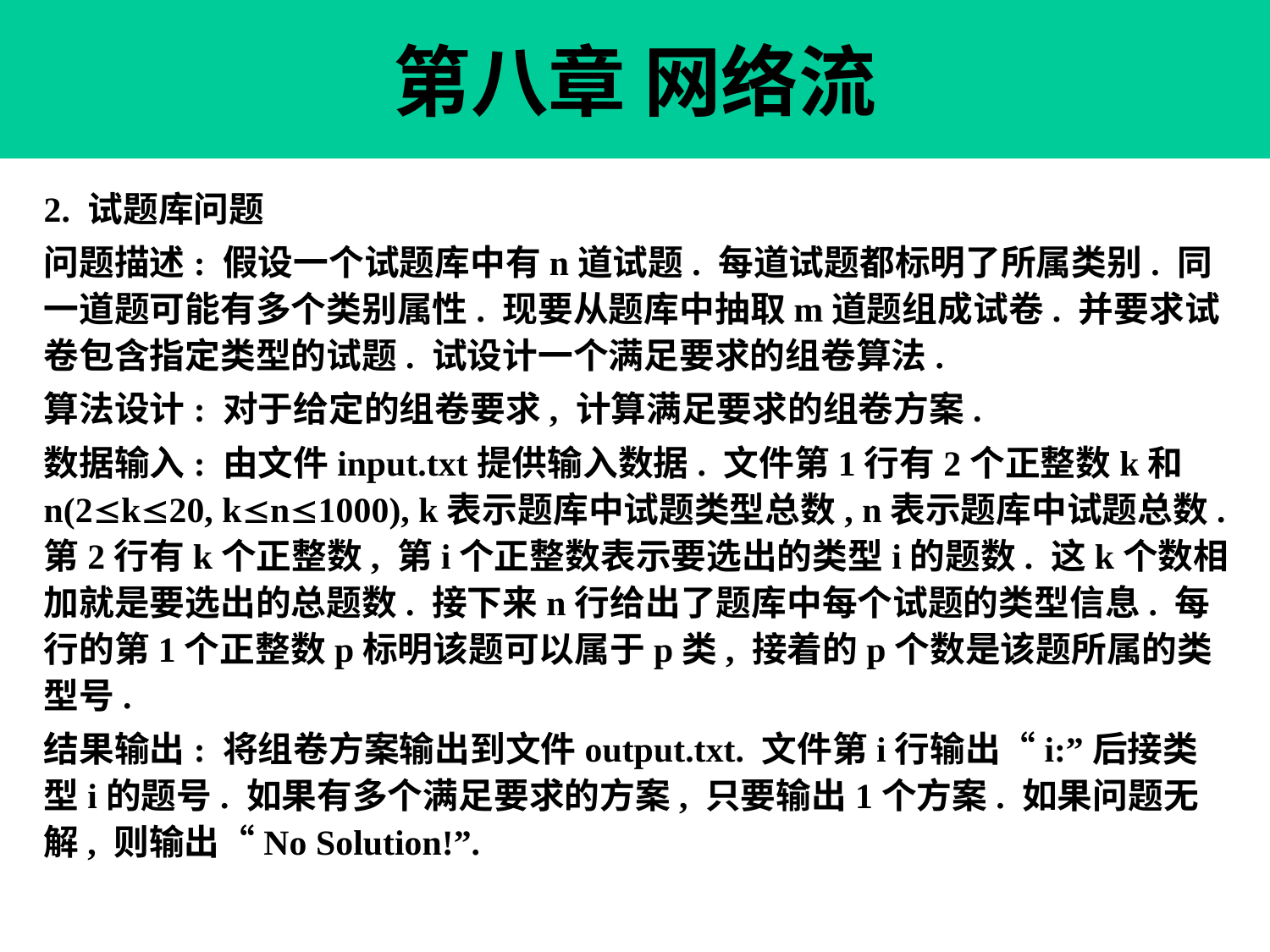

第八章 网络流
2. 试题库问题
问题描述: 假设一个试题库中有n道试题. 每道试题都标明了所属类别. 同一道题可能有多个类别属性. 现要从题库中抽取m道题组成试卷. 并要求试卷包含指定类型的试题. 试设计一个满足要求的组卷算法.
算法设计: 对于给定的组卷要求, 计算满足要求的组卷方案.
数据输入: 由文件input.txt提供输入数据. 文件第1行有2个正整数k和n(2≤k≤20, k≤n≤1000), k表示题库中试题类型总数, n表示题库中试题总数. 第2行有k个正整数, 第i个正整数表示要选出的类型i的题数. 这k个数相加就是要选出的总题数. 接下来n行给出了题库中每个试题的类型信息. 每行的第1个正整数p标明该题可以属于p类, 接着的p个数是该题所属的类型号.
结果输出: 将组卷方案输出到文件output.txt. 文件第i行输出“i:”后接类型i的题号. 如果有多个满足要求的方案, 只要输出1个方案. 如果问题无解, 则输出“No Solution!”.